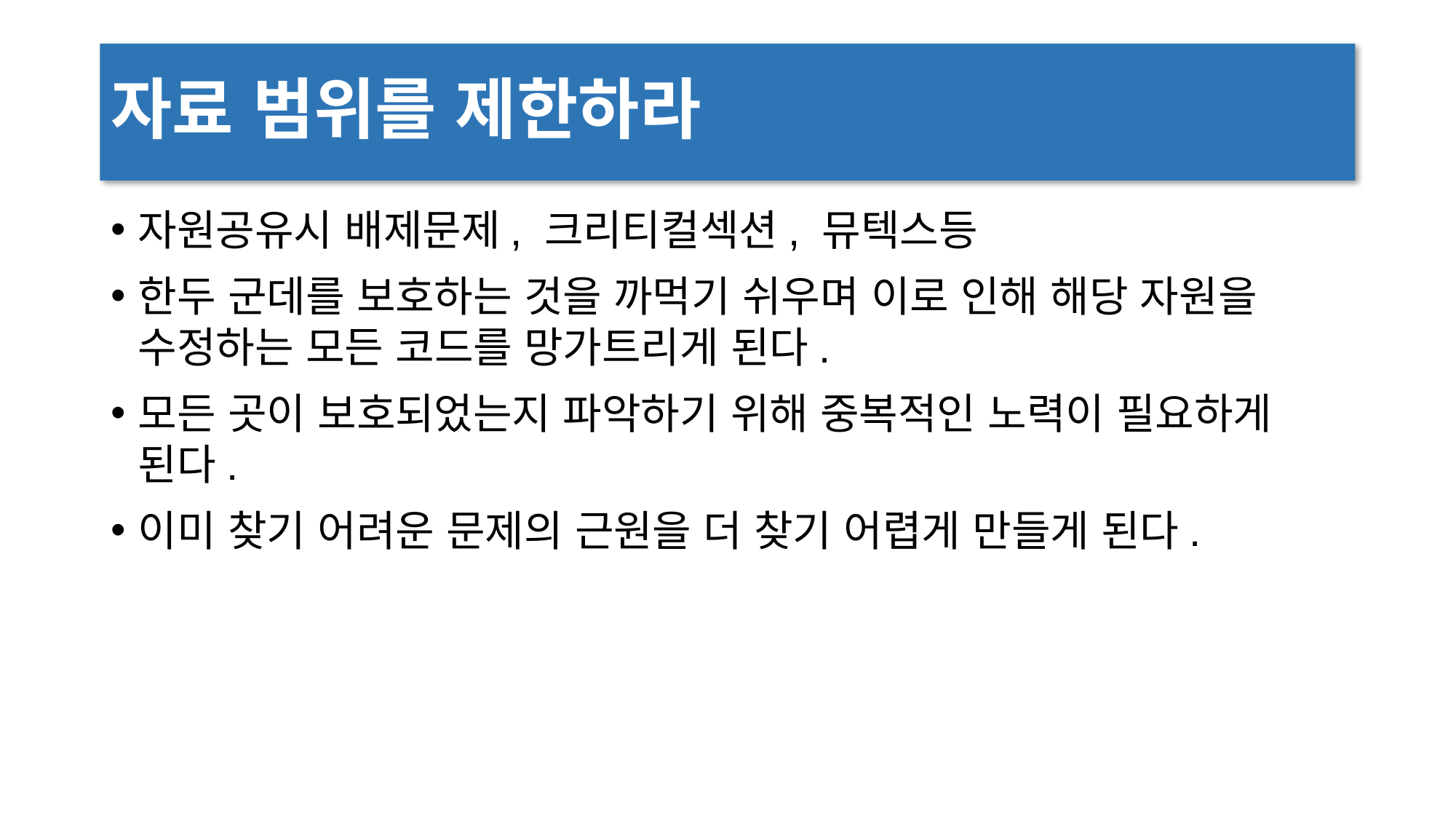

# 자료 범위를 제한하라
자원공유시 배제문제, 크리티컬섹션, 뮤텍스등
한두 군데를 보호하는 것을 까먹기 쉬우며 이로 인해 해당 자원을 수정하는 모든 코드를 망가트리게 된다.
모든 곳이 보호되었는지 파악하기 위해 중복적인 노력이 필요하게 된다.
이미 찾기 어려운 문제의 근원을 더 찾기 어렵게 만들게 된다.